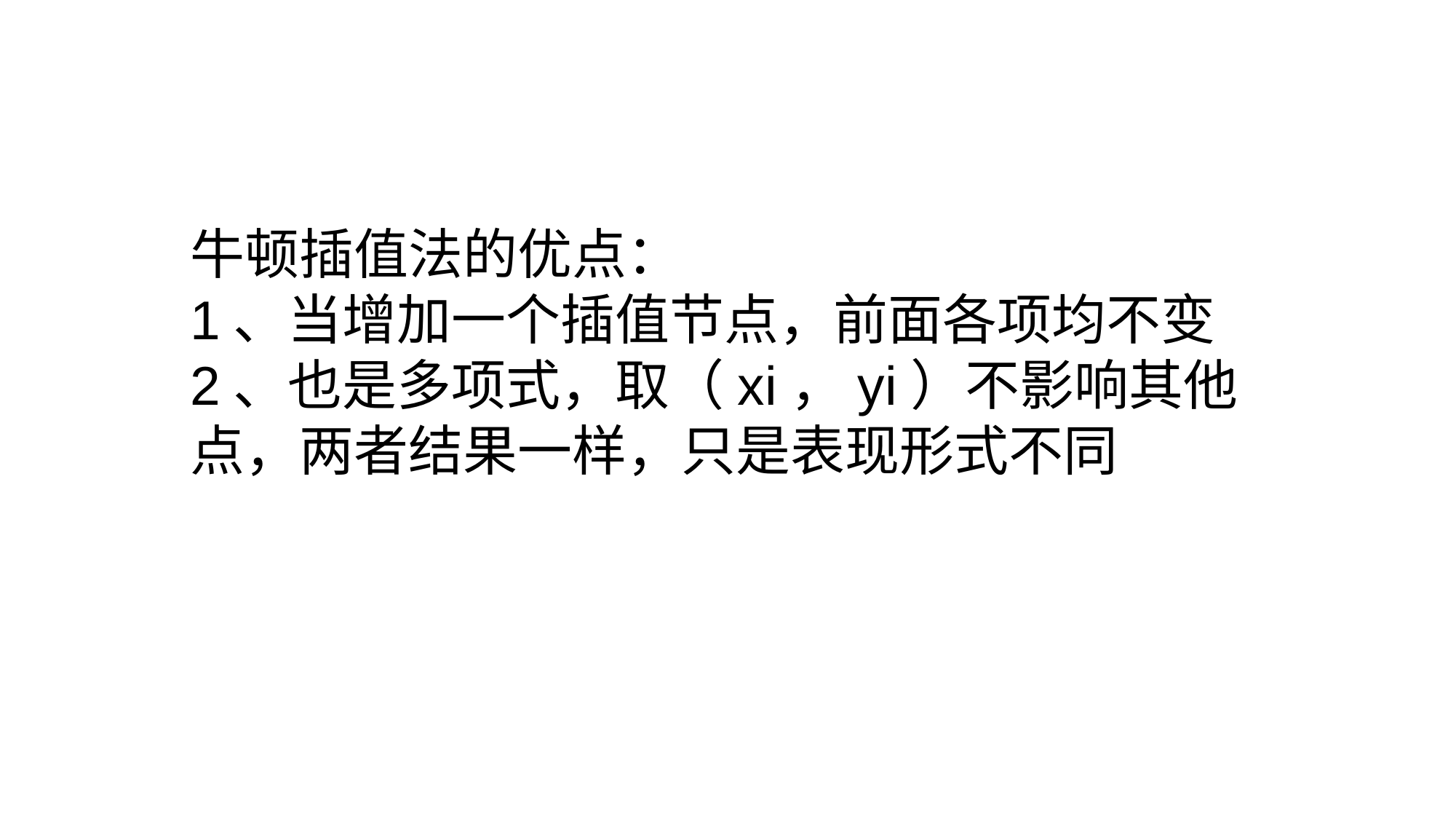

牛顿插值法的优点：
1、当增加一个插值节点，前面各项均不变
2、也是多项式，取（xi，yi）不影响其他点，两者结果一样，只是表现形式不同